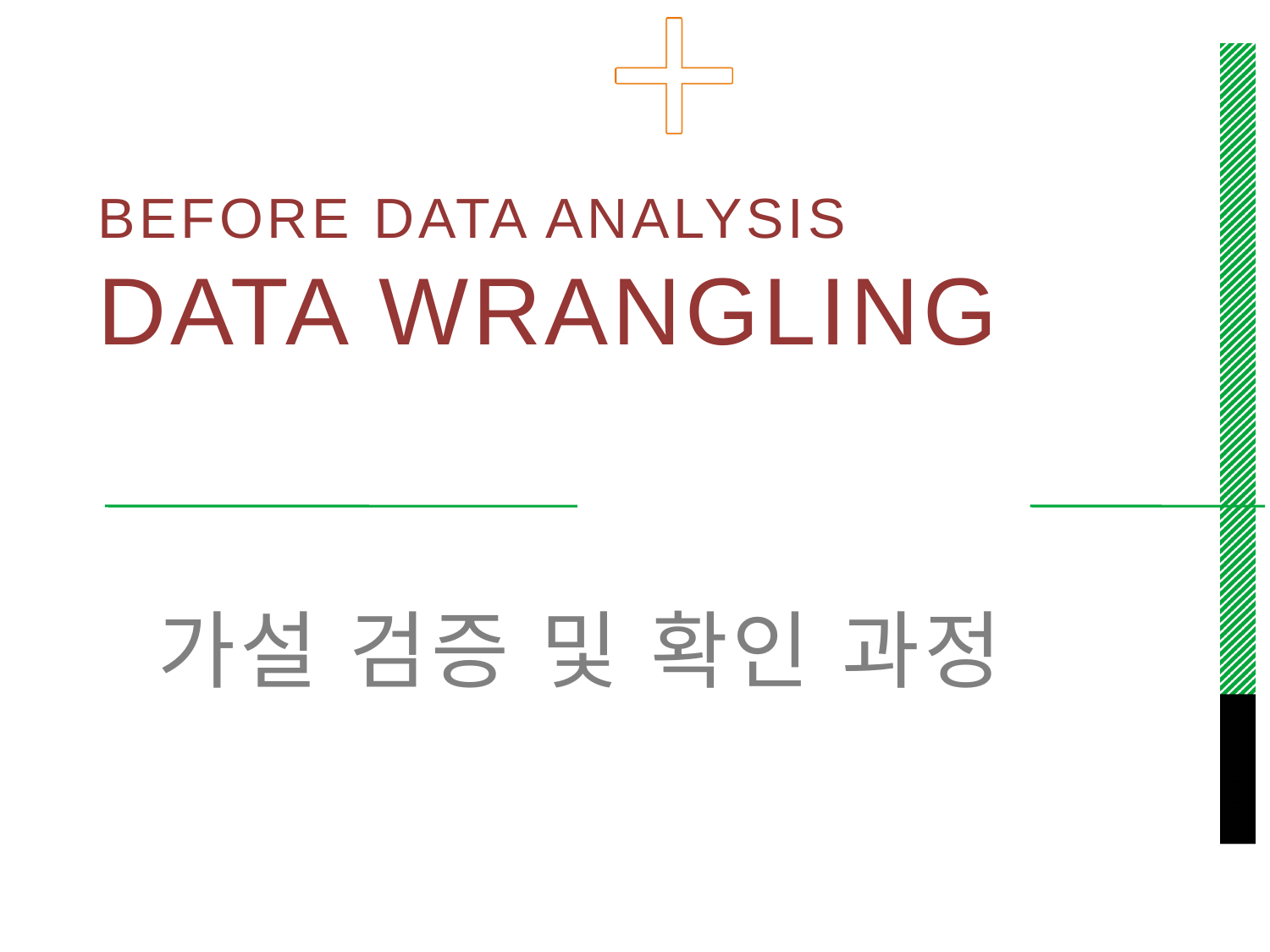

BEFORE DATA ANALYSIS
DATA WRANGLING
# 가설 검증 및 확인 과정